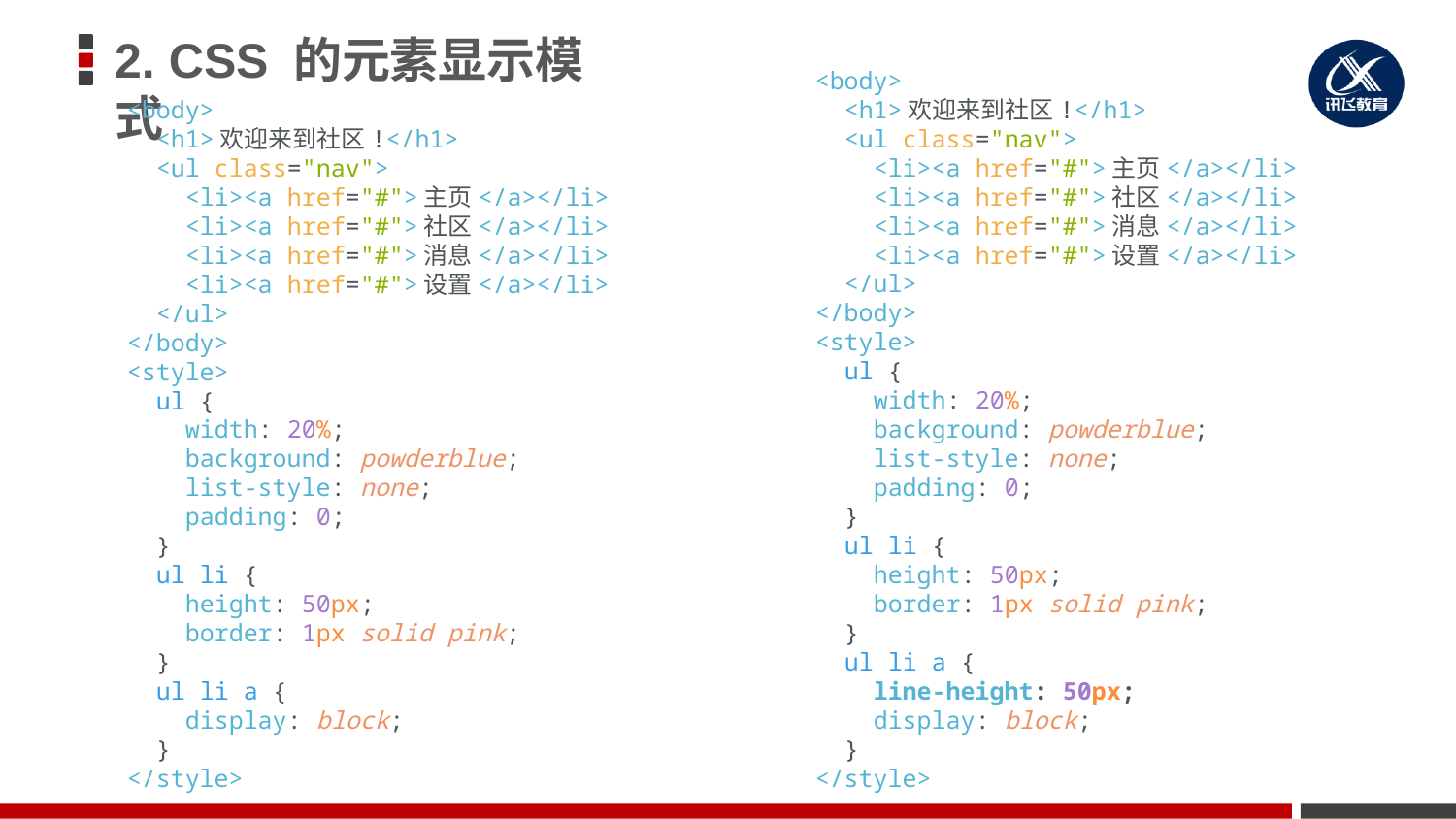

# 2. CSS 的元素显示模式
<body>
  <h1>欢迎来到社区!</h1>
  <ul class="nav">
    <li><a href="#">主页</a></li>
    <li><a href="#">社区</a></li>
    <li><a href="#">消息</a></li>
    <li><a href="#">设置</a></li>
  </ul>
</body>
<style>
  ul {
    width: 20%;
    background: powderblue;
    list-style: none;
    padding: 0;
  }
  ul li {
    height: 50px;
    border: 1px solid pink;
  }
  ul li a {
    line-height: 50px;
    display: block;
  }
</style>
<body>
  <h1>欢迎来到社区!</h1>
  <ul class="nav">
    <li><a href="#">主页</a></li>
    <li><a href="#">社区</a></li>
    <li><a href="#">消息</a></li>
    <li><a href="#">设置</a></li>
  </ul>
</body>
<style>
  ul {
    width: 20%;
    background: powderblue;
    list-style: none;
    padding: 0;
  }
  ul li {
    height: 50px;
    border: 1px solid pink;
  }
  ul li a {
    display: block;
  }
</style>